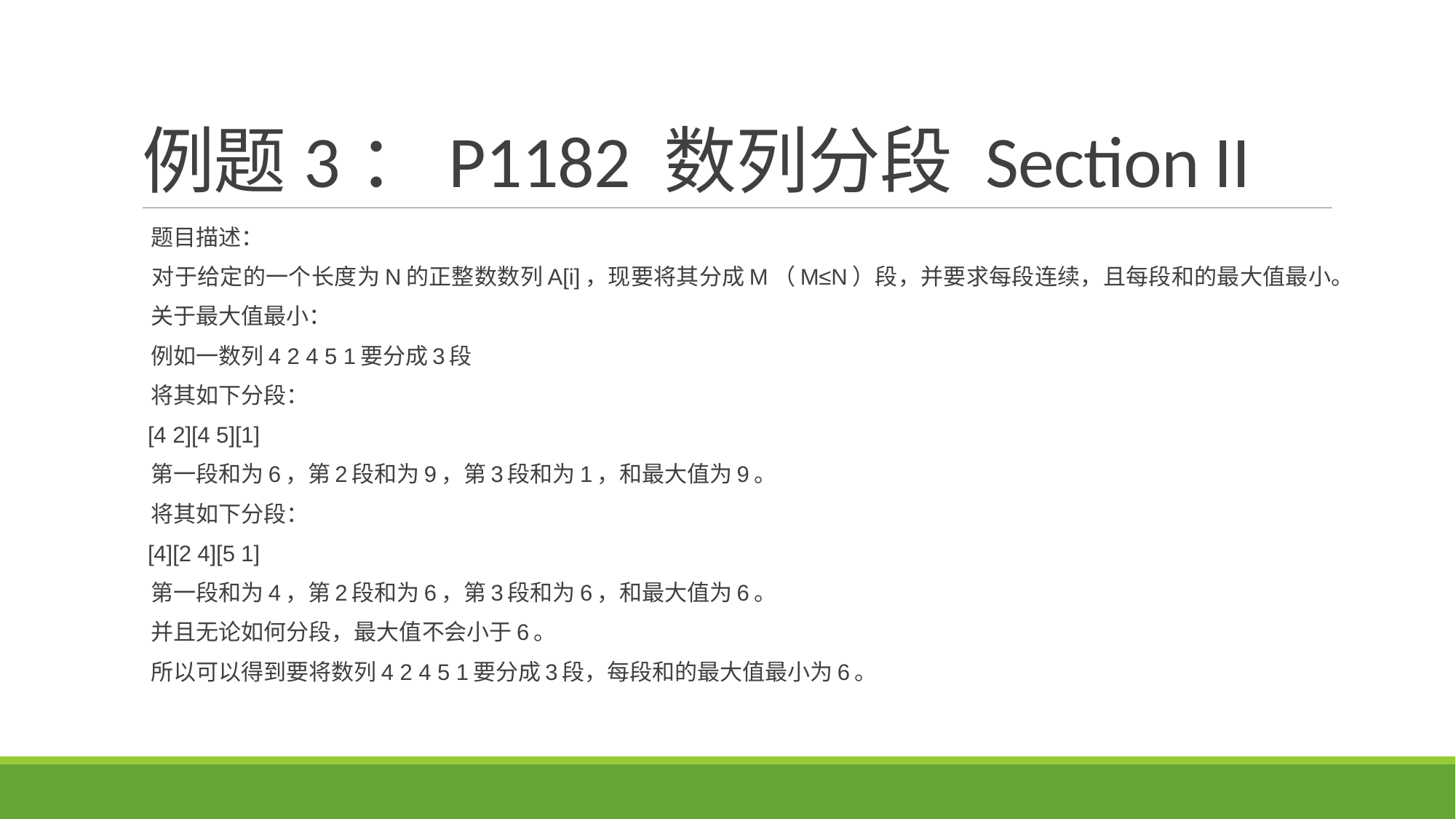

# 例题3：P1182 数列分段 Section II
 题目描述：
   对于给定的一个长度为N的正整数数列A[i]，现要将其分成M（M≤N）段，并要求每段连续，且每段和的最大值最小。
 关于最大值最小：
 例如一数列4 2 4 5 1要分成3段
 将其如下分段：
 [4 2][4 5][1]
 第一段和为6，第2段和为9，第3段和为1，和最大值为9。
 将其如下分段：
 [4][2 4][5 1]
 第一段和为4，第2段和为6，第3段和为6，和最大值为6。
 并且无论如何分段，最大值不会小于6。
 所以可以得到要将数列4 2 4 5 1要分成3段，每段和的最大值最小为6。